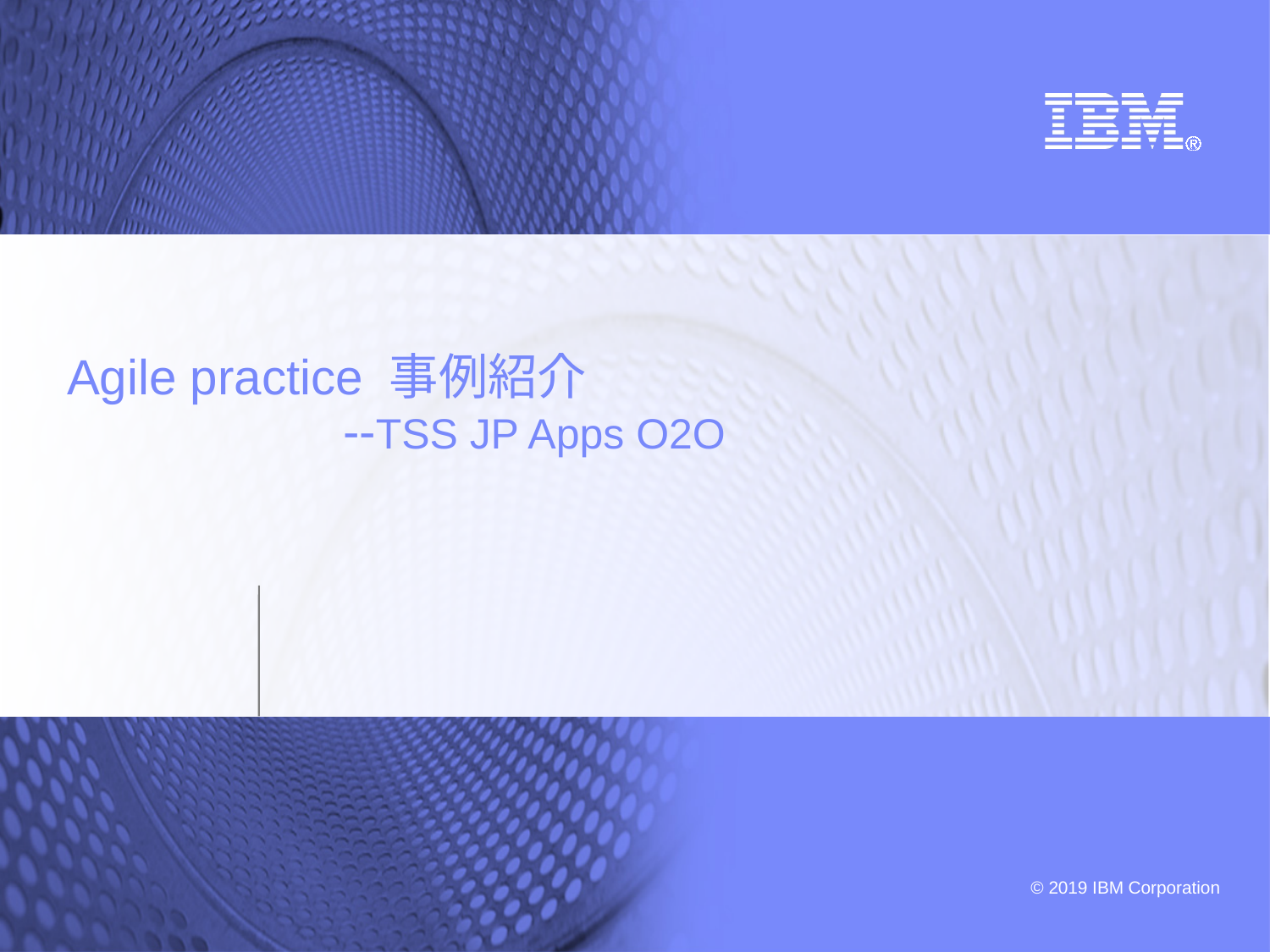

# Agile practice 事例紹介 --TSS JP Apps O2O